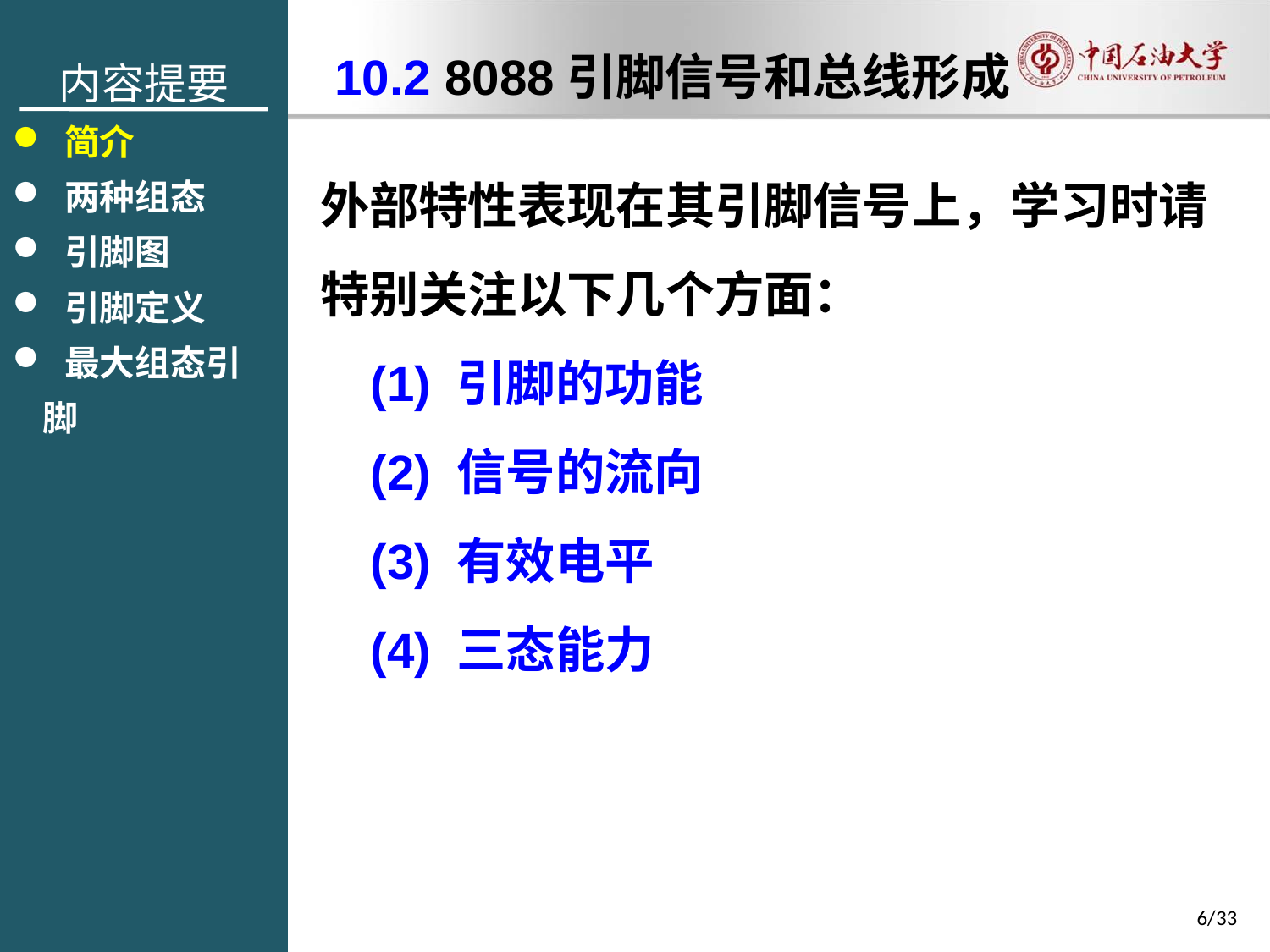

内容提要
 简介
 两种组态
 引脚图
 引脚定义
 最大组态引脚
10.2 8088引脚信号和总线形成
外部特性表现在其引脚信号上，学习时请特别关注以下几个方面：
(1) 引脚的功能
(2) 信号的流向
(3) 有效电平
(4) 三态能力
6/33